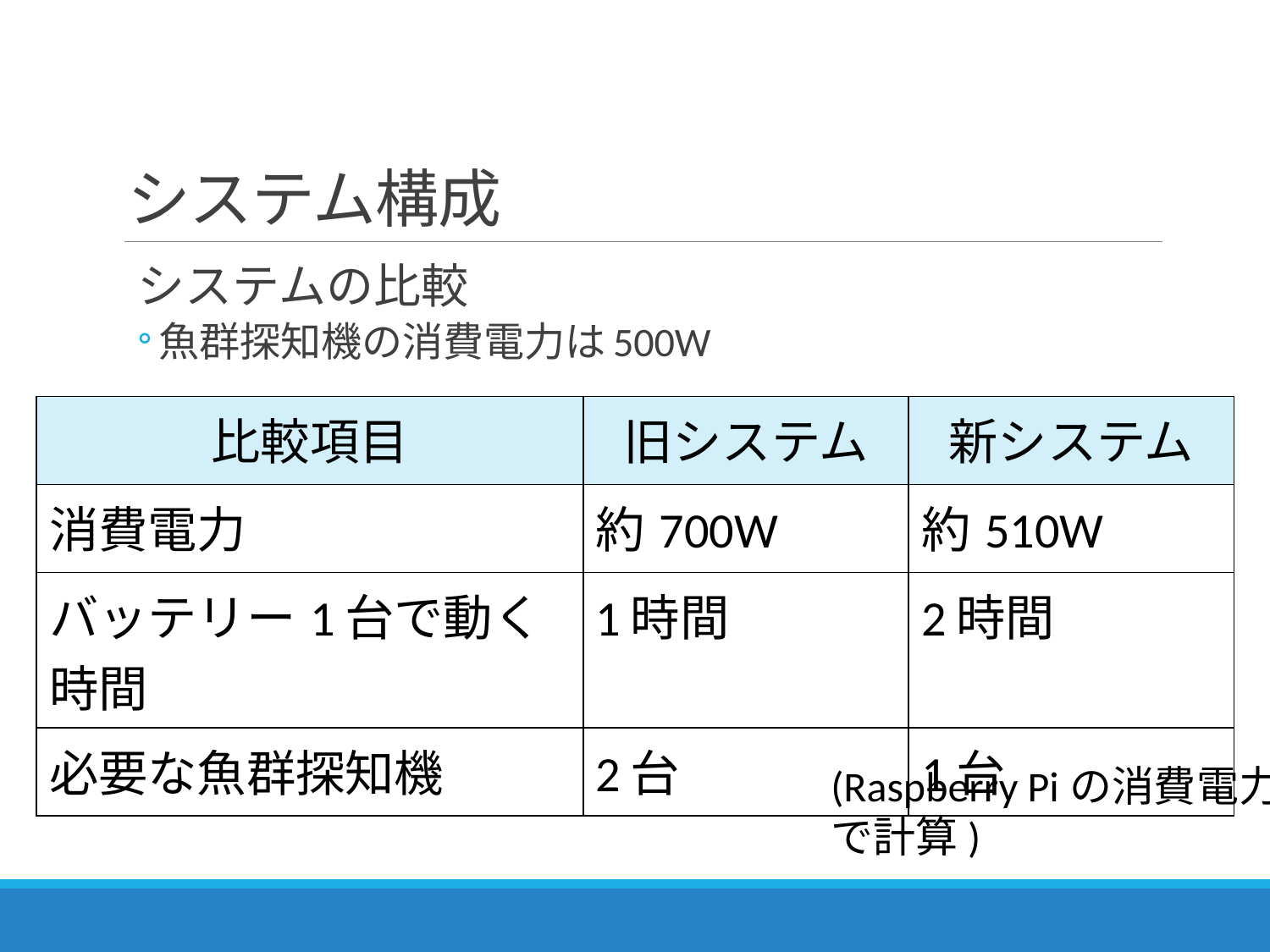

# システム構成
システムの比較
魚群探知機の消費電力は500W

| 比較項目 | 旧システム | 新システム |
| --- | --- | --- |
| 消費電力 | 約700W | 約510W |
| バッテリー1台で動く時間 | 1時間 | 2時間 |
| 必要な魚群探知機 | 2台 | 1台 |
(Raspberry Piの消費電力で計算)